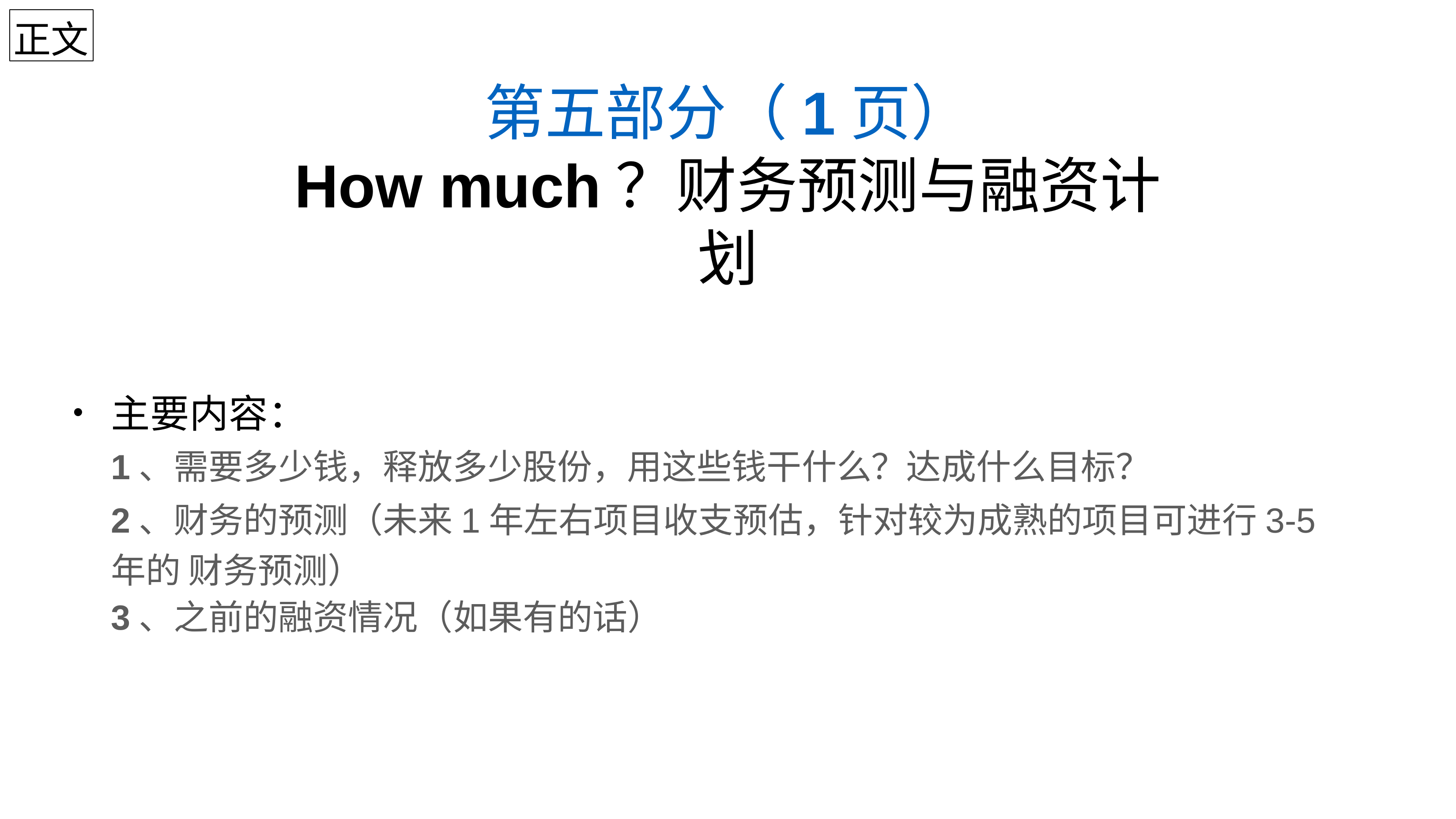

正文
# 第五部分（1页）
How	much？财务预测与融资计划
主要内容：
1、需要多少钱，释放多少股份，用这些钱干什么？达成什么目标？
2、财务的预测（未来1年左右项目收支预估，针对较为成熟的项目可进行3-5年的 财务预测）
3、之前的融资情况（如果有的话）